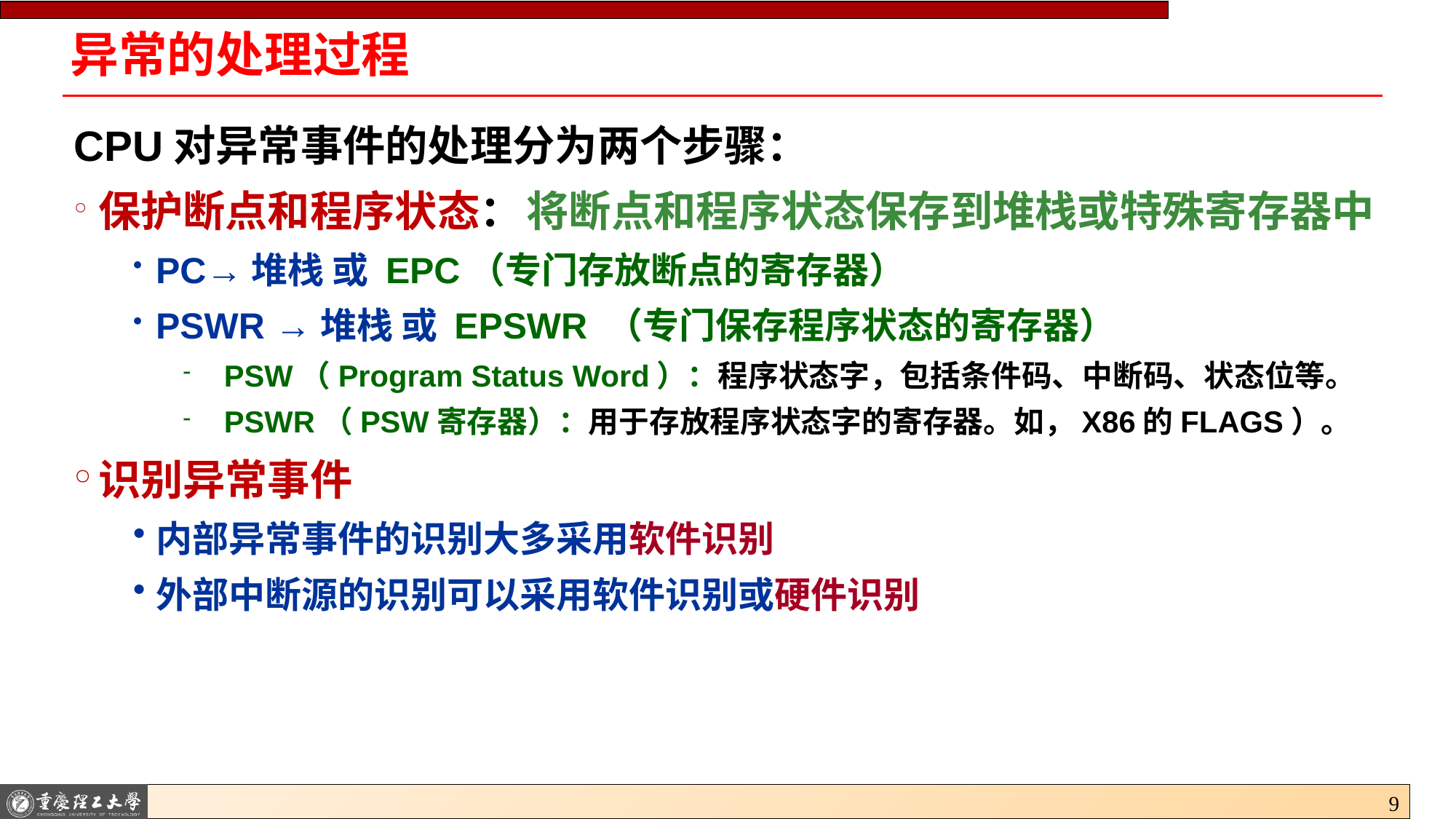

# 异常的处理过程
CPU对异常事件的处理分为两个步骤：
保护断点和程序状态：
PC→堆栈 或 EPC（专门存放断点的寄存器）
PSWR →堆栈 或 EPSWR （专门保存程序状态的寄存器）
PSW（Program Status Word）：程序状态字，包括条件码、中断码、状态位等。
PSWR（PSW寄存器）：用于存放程序状态字的寄存器。如，X86的FLAGS）。
识别异常事件
内部异常事件的识别大多采用软件识别
外部中断源的识别可以采用软件识别或硬件识别
将断点和程序状态保存到堆栈或特殊寄存器中